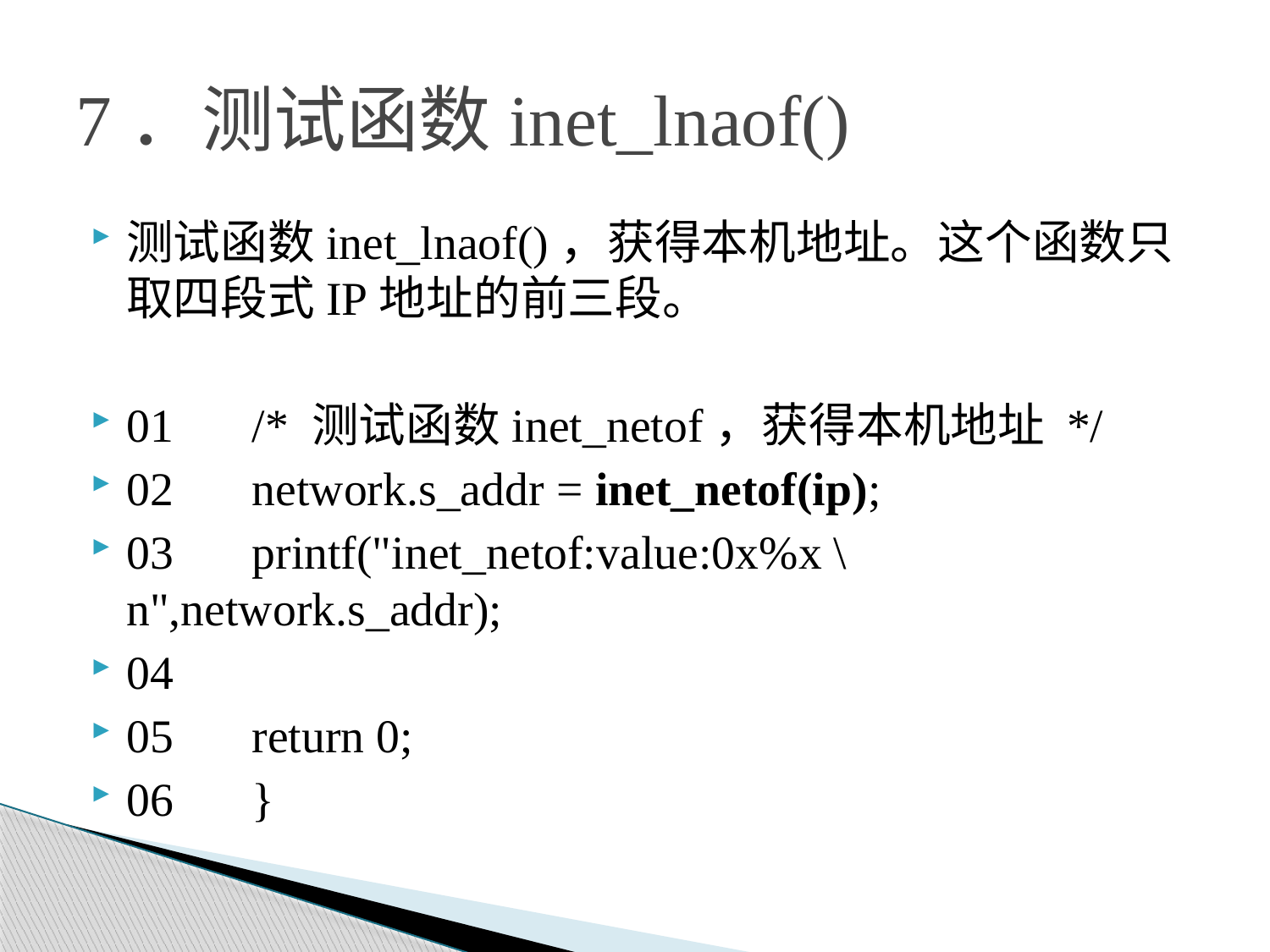

# 7．测试函数inet_lnaof()
测试函数inet_lnaof()，获得本机地址。这个函数只取四段式IP地址的前三段。

01	/* 测试函数inet_netof，获得本机地址 */
02	network.s_addr = inet_netof(ip);
03	printf("inet_netof:value:0x%x \n",network.s_addr);
04
05	return 0;
06	}